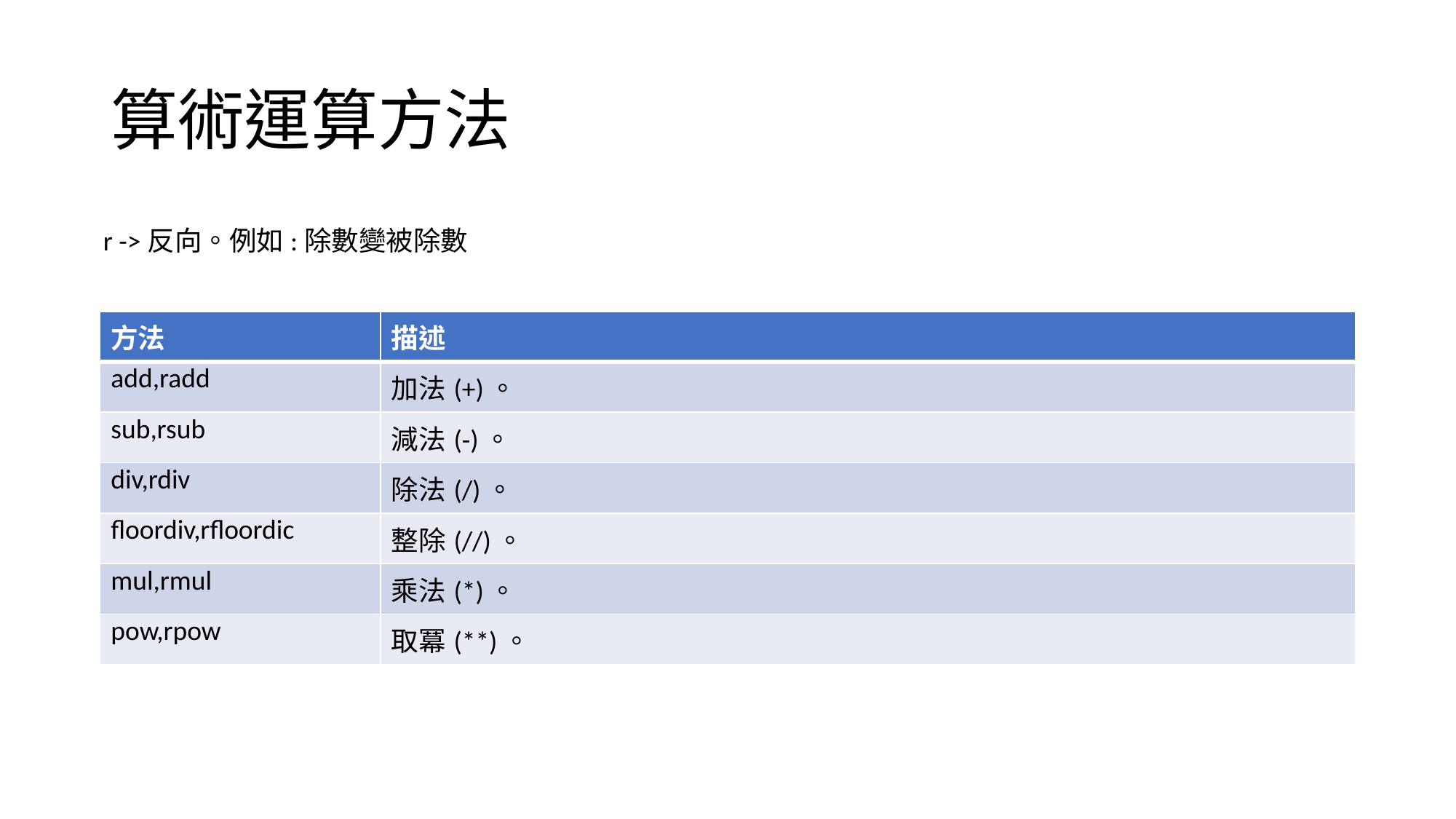

# 算術運算方法
r ->反向。例如:除數變被除數
| 方法 | 描述 |
| --- | --- |
| add,radd | 加法(+)。 |
| sub,rsub | 減法(-)。 |
| div,rdiv | 除法(/)。 |
| floordiv,rfloordic | 整除(//)。 |
| mul,rmul | 乘法(\*)。 |
| pow,rpow | 取冪(\*\*)。 |